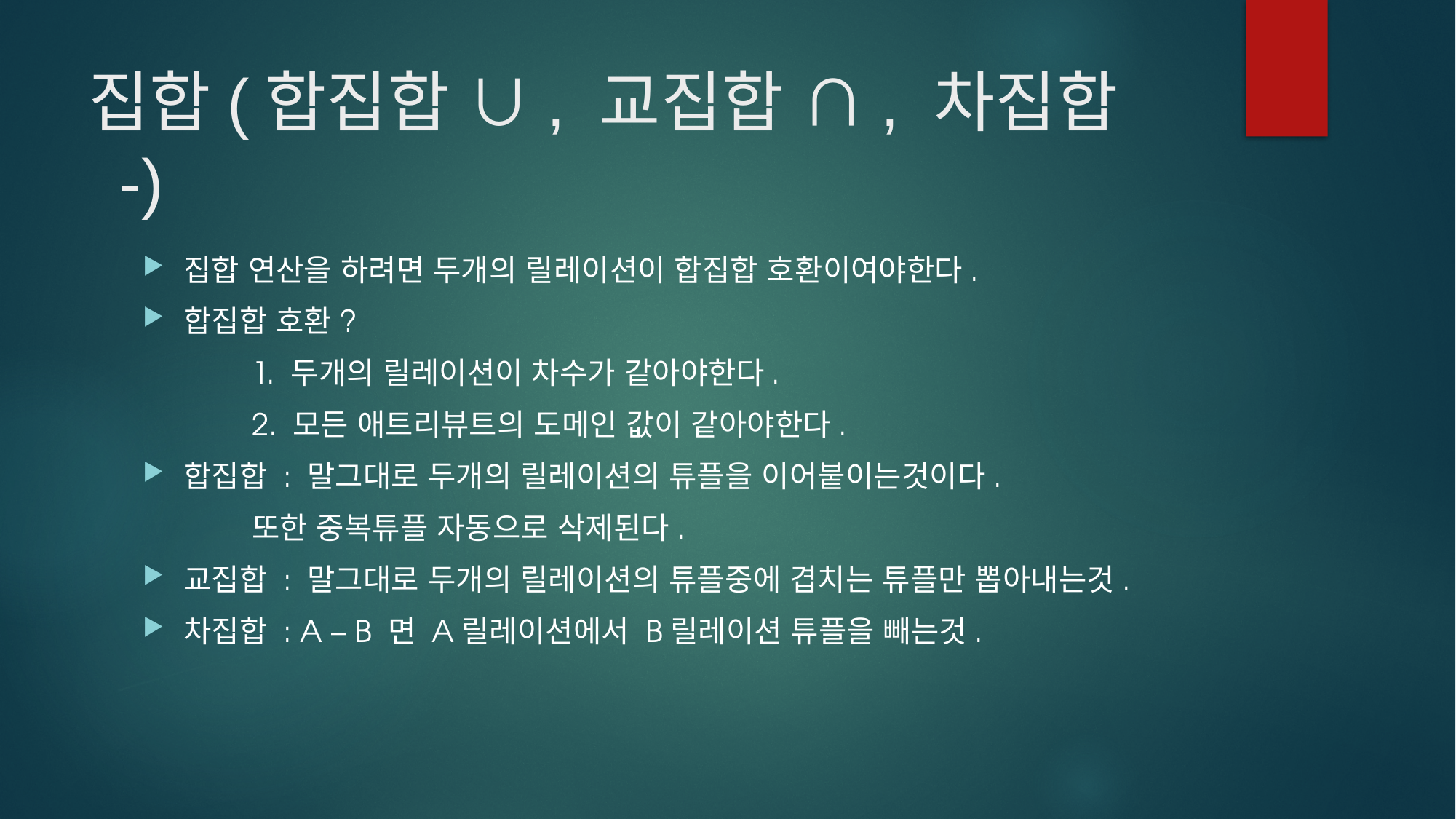

# 집합(합집합 ∪, 교집합 ∩, 차집합 -)
집합 연산을 하려면 두개의 릴레이션이 합집합 호환이여야한다.
합집합 호환?
	1. 두개의 릴레이션이 차수가 같아야한다.
	2. 모든 애트리뷰트의 도메인 값이 같아야한다.
합집합 : 말그대로 두개의 릴레이션의 튜플을 이어붙이는것이다.
	또한 중복튜플 자동으로 삭제된다.
교집합 : 말그대로 두개의 릴레이션의 튜플중에 겹치는 튜플만 뽑아내는것.
차집합 : A – B 면 A릴레이션에서 B릴레이션 튜플을 빼는것.